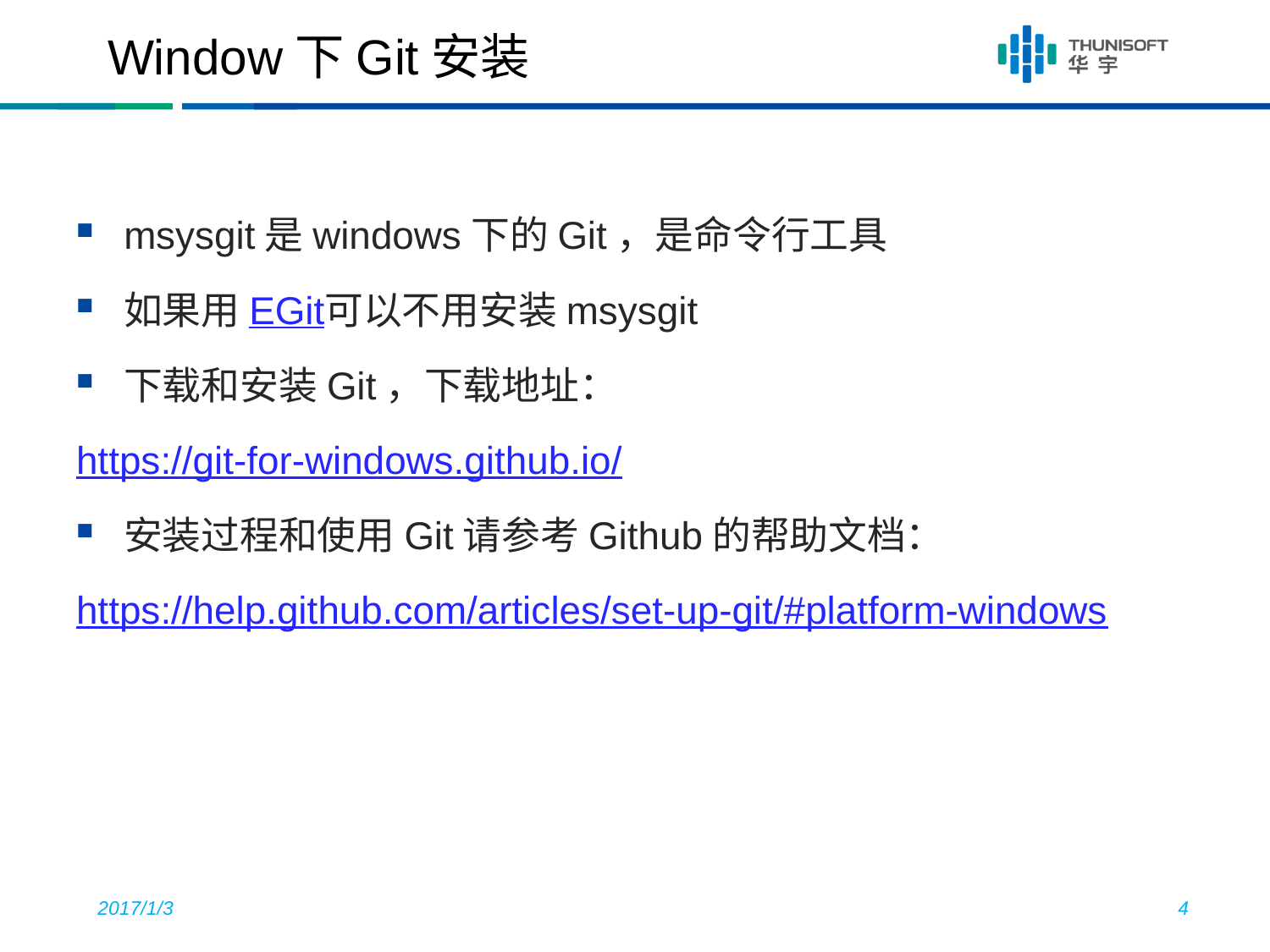

# Window下Git安装
msysgit是windows下的Git，是命令行工具
如果用EGit可以不用安装msysgit
下载和安装Git，下载地址：
https://git-for-windows.github.io/
安装过程和使用Git请参考Github的帮助文档：
https://help.github.com/articles/set-up-git/#platform-windows
2017/1/3
4